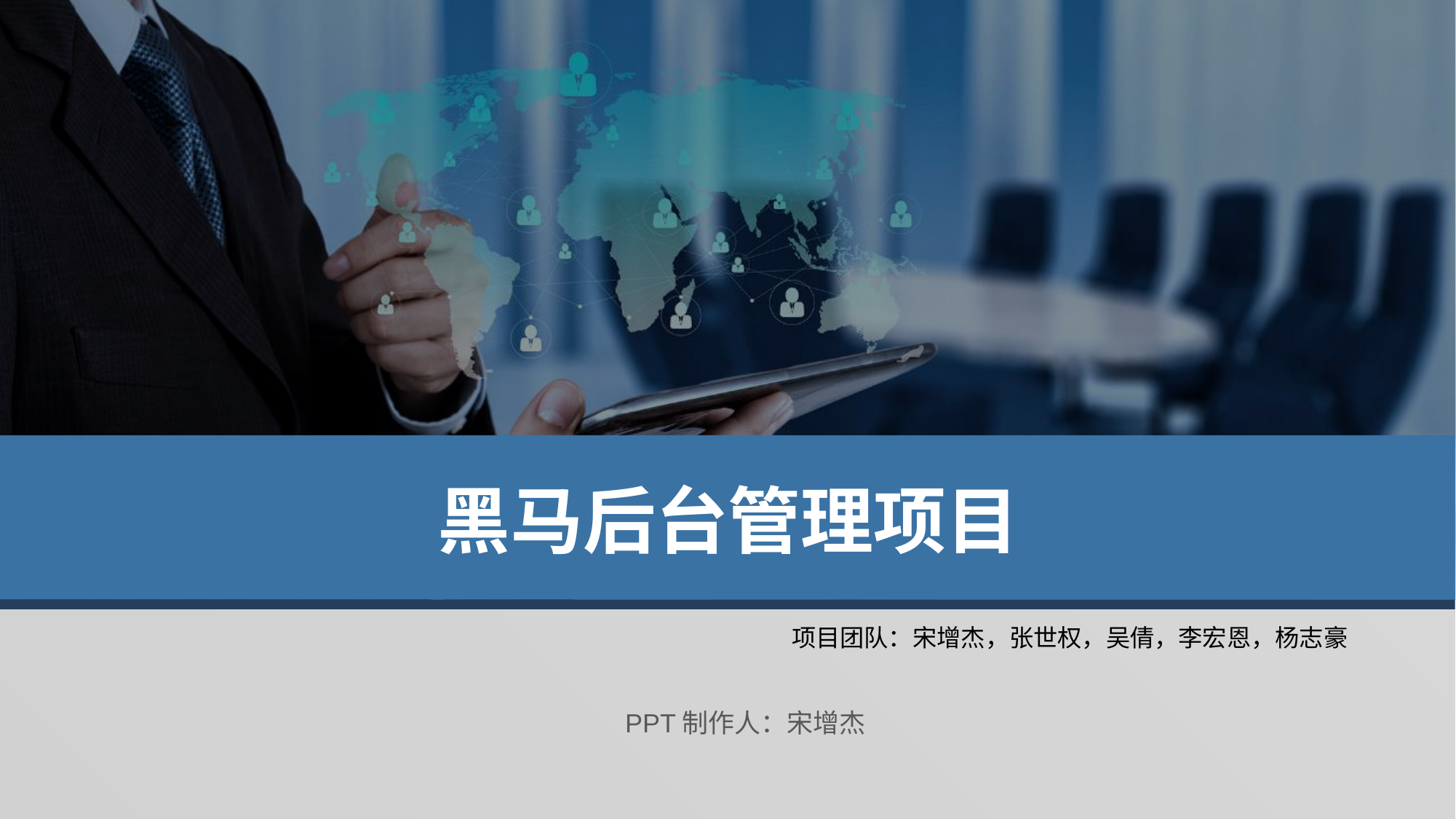

黑马后台管理项目

项目团队：宋增杰，张世权，吴倩，李宏恩，杨志豪

                              PPT制作人：宋增杰